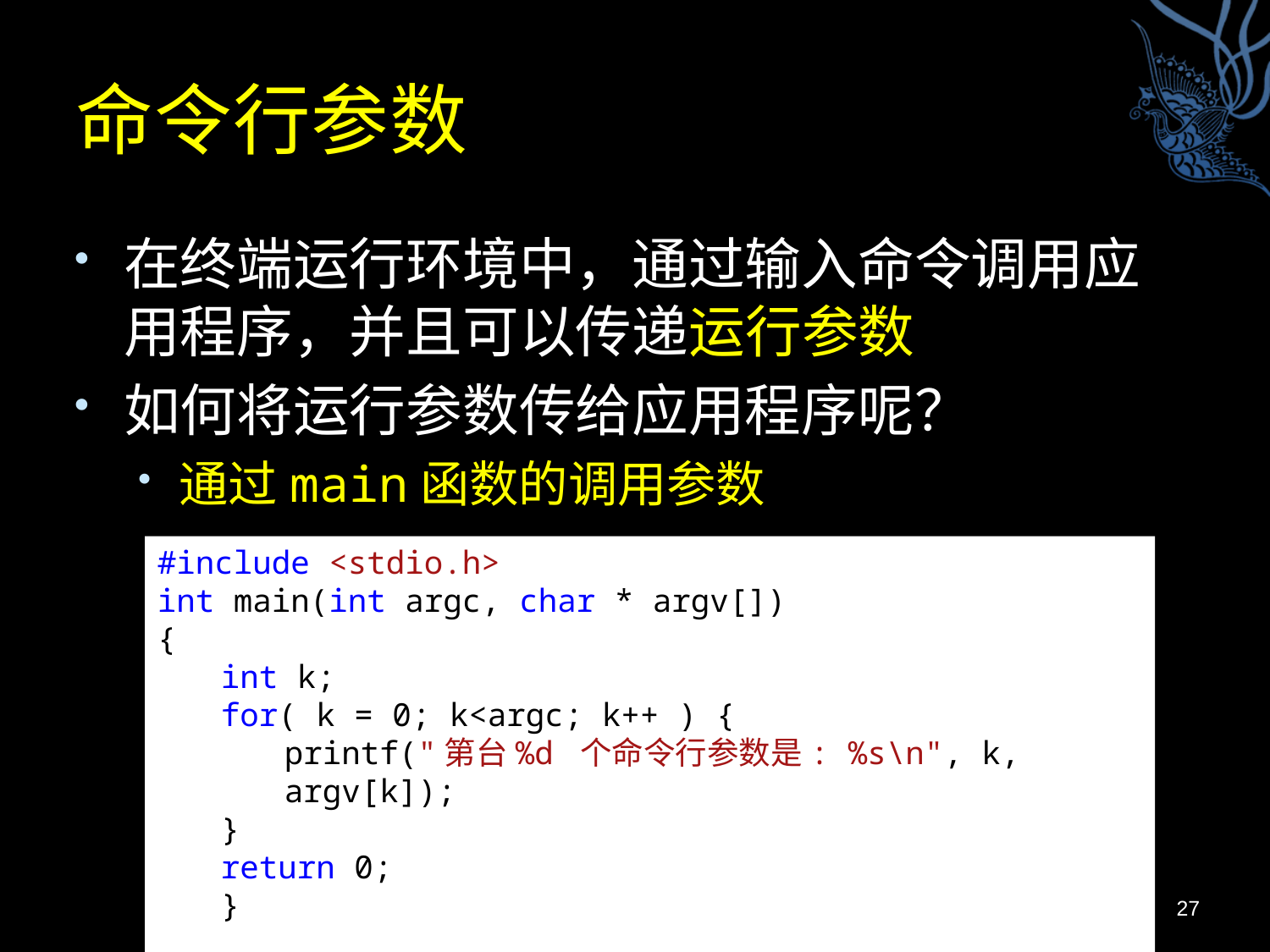

# 命令行参数
在终端运行环境中，通过输入命令调用应用程序，并且可以传递运行参数
如何将运行参数传给应用程序呢？
通过main函数的调用参数
#include <stdio.h>
int main(int argc, char * argv[])
{
int k;
for( k = 0; k<argc; k++ ) {
printf("第台%d 个命令行参数是: %s\n", k, argv[k]);
}
return 0;
}

27